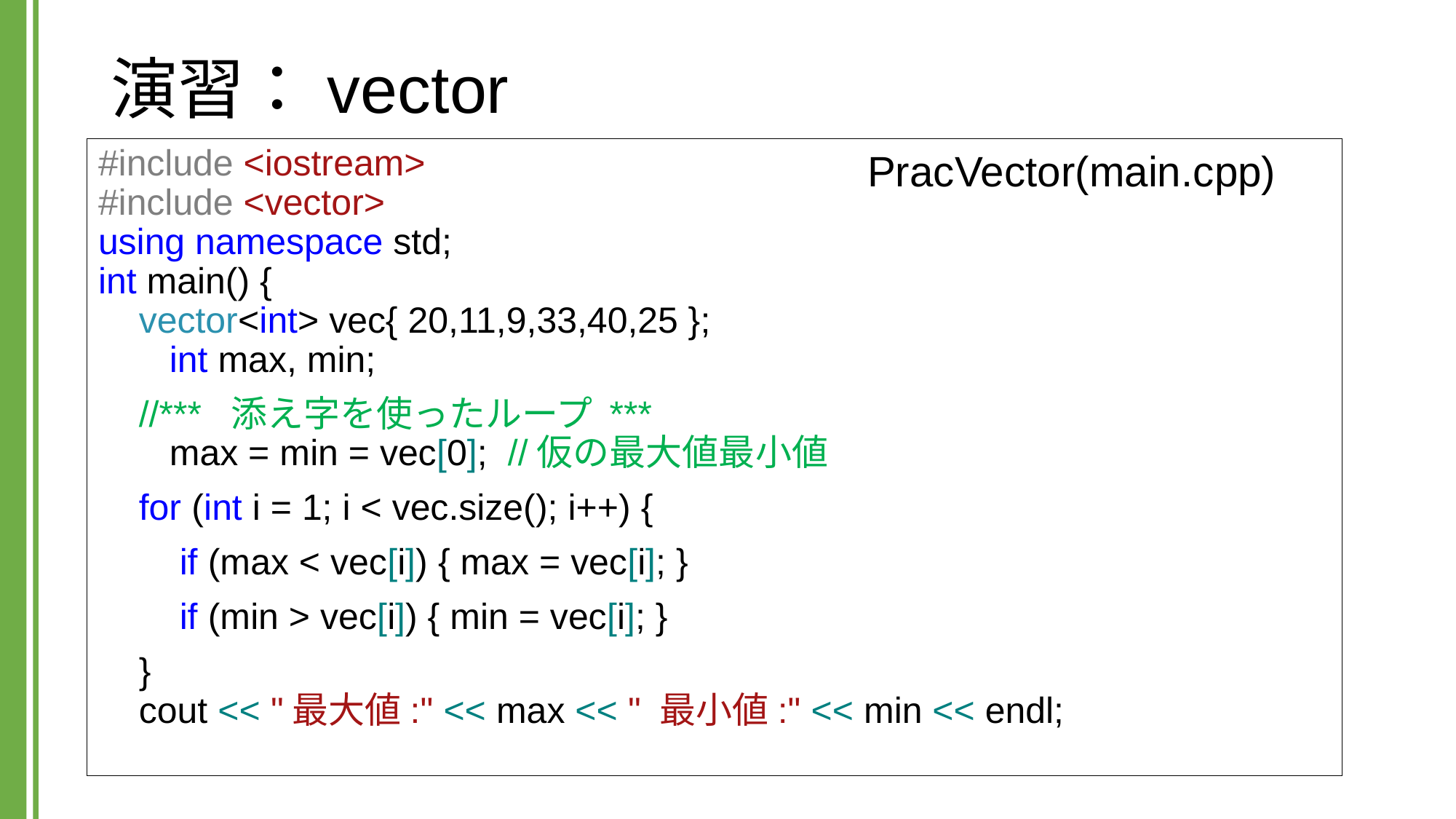

# 演習：vector
#include <iostream>
#include <vector>
using namespace std;
int main() {
    vector<int> vec{ 20,11,9,33,40,25 };
       int max, min;
    //***  添え字を使ったループ ***
       max = min = vec[0];  //仮の最大値最小値
    for (int i = 1; i < vec.size(); i++) {
        if (max < vec[i]) { max = vec[i]; }
        if (min > vec[i]) { min = vec[i]; }
    }
    cout << "最大値:" << max << " 最小値:" << min << endl;
PracVector(main.cpp)